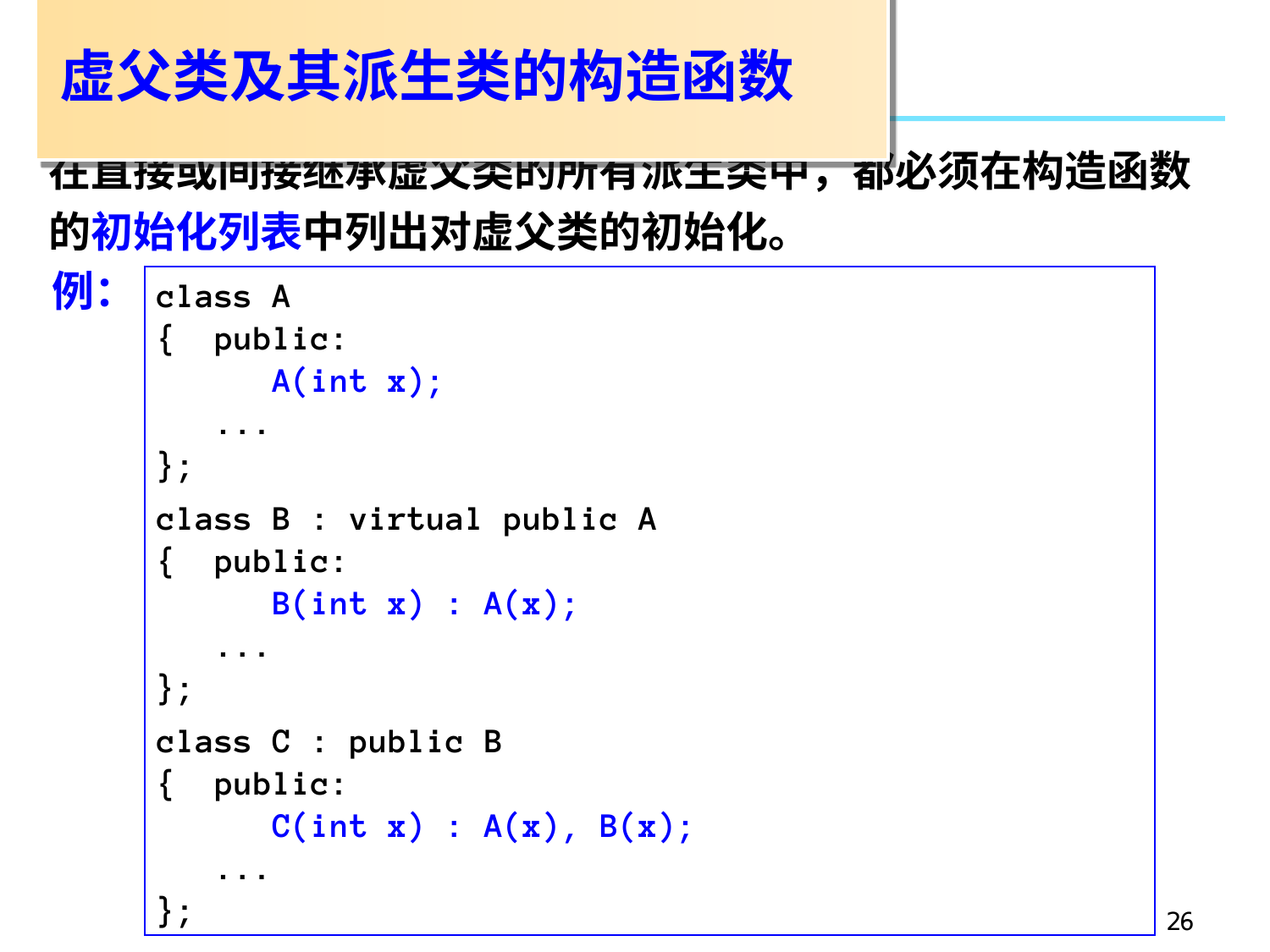

# 虚父类及其派生类的构造函数
在直接或间接继承虚父类的所有派生类中，都必须在构造函数的初始化列表中列出对虚父类的初始化。
例：
class A
{  public:
      A(int x);
   ...
};
class B : virtual public A
{  public:
      B(int x) : A(x);
   ...
};
class C : public B
{  public:
      C(int x) : A(x), B(x);
   ...
};
26